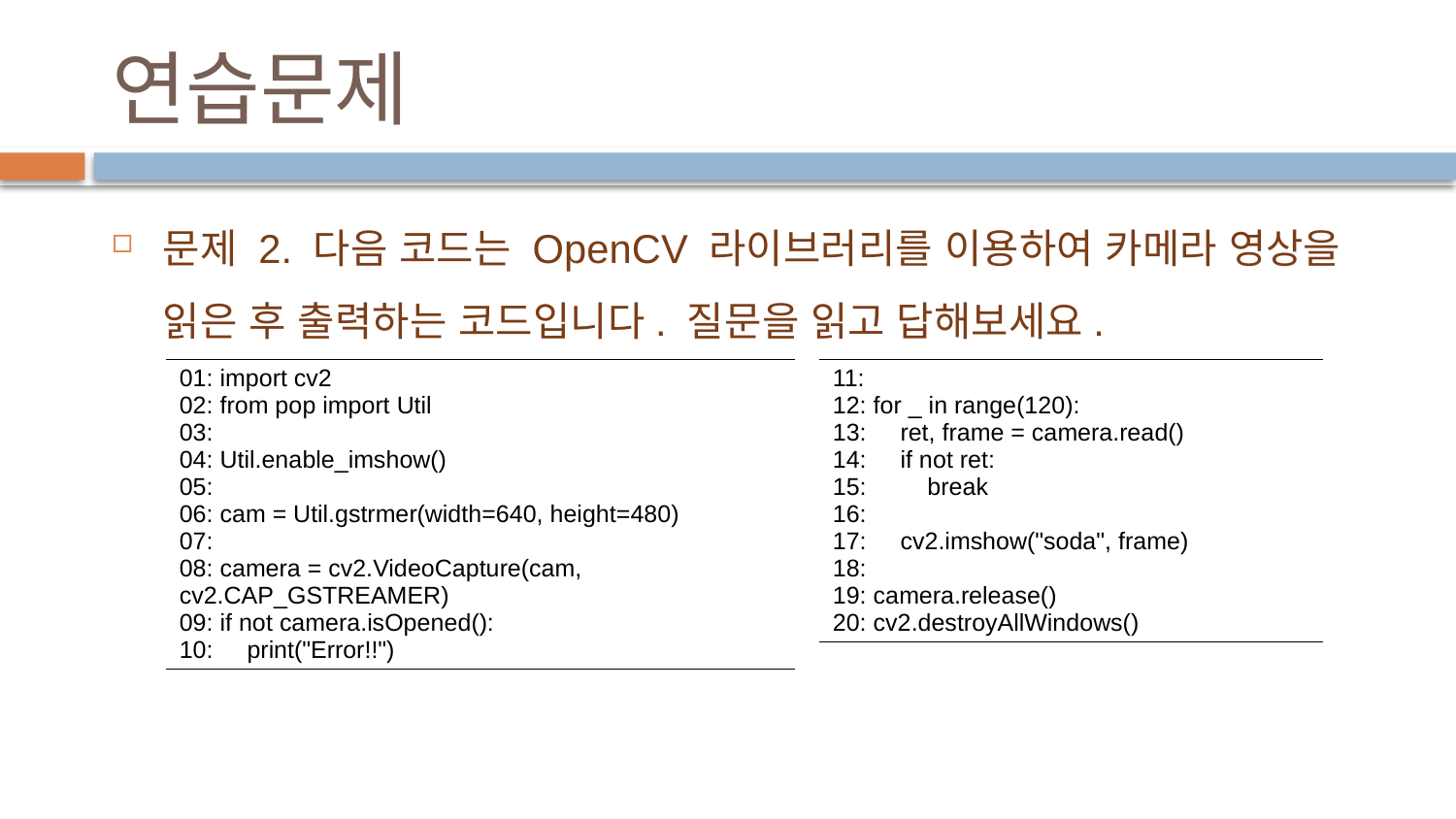

# 연습문제
문제 2. 다음 코드는 OpenCV 라이브러리를 이용하여 카메라 영상을 읽은 후 출력하는 코드입니다. 질문을 읽고 답해보세요.
| 01: import cv2 02: from pop import Util 03: 04: Util.enable\_imshow() 05: 06: cam = Util.gstrmer(width=640, height=480) 07: 08: camera = cv2.VideoCapture(cam, cv2.CAP\_GSTREAMER) 09: if not camera.isOpened(): 10: print("Error!!") |
| --- |
| 11: 12: for \_ in range(120): 13: ret, frame = camera.read() 14: if not ret: 15: break 16: 17: cv2.imshow("soda", frame) 18: 19: camera.release() 20: cv2.destroyAllWindows() |
| --- |